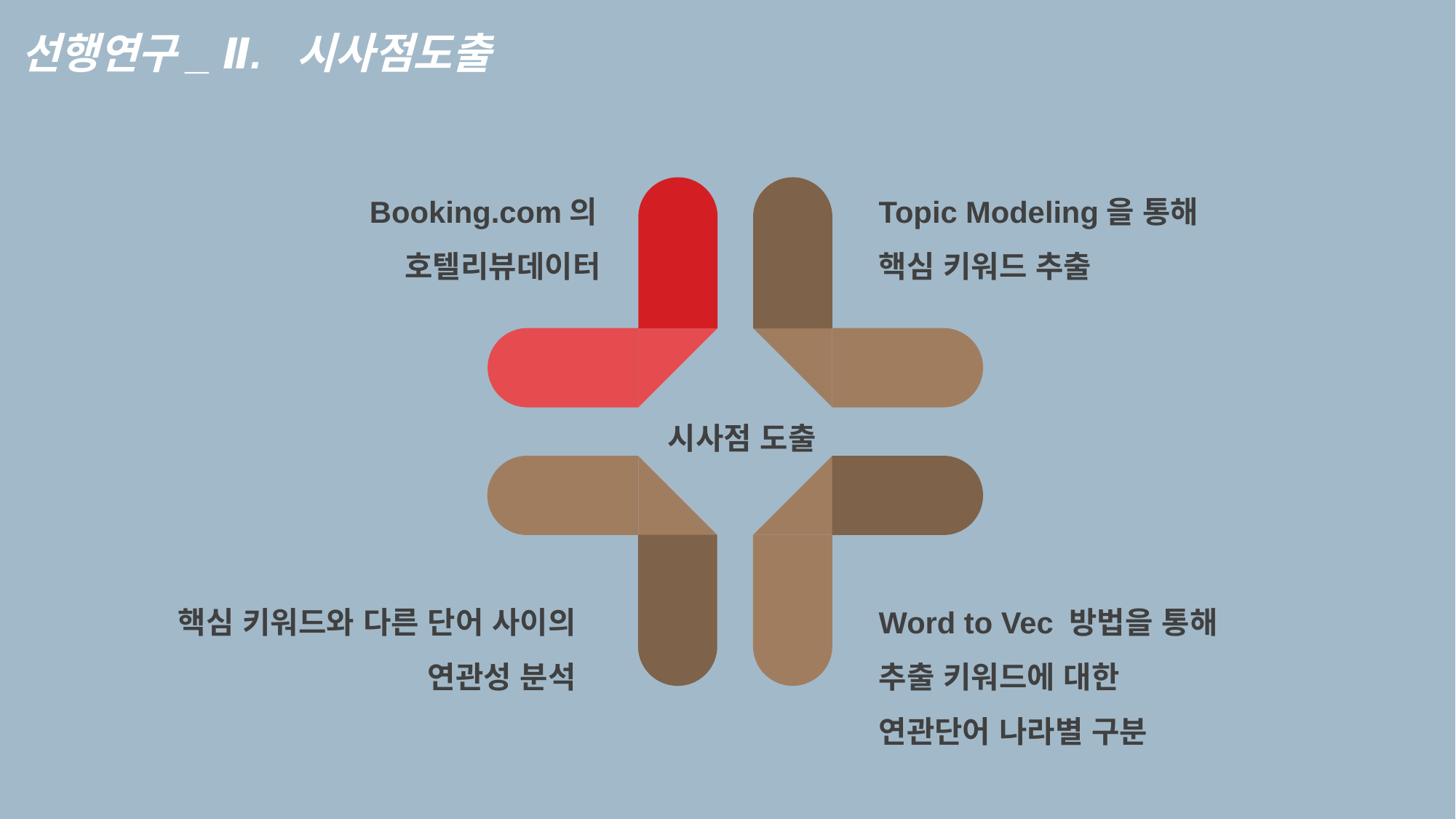

선행연구_ Ⅱ.  시사점도출
Booking.com의
호텔리뷰데이터
Topic Modeling을 통해
핵심 키워드 추출

시사점 도출

핵심 키워드와 다른 단어 사이의 연관성 분석
Word to Vec 방법을 통해
추출 키워드에 대한
연관단어 나라별 구분